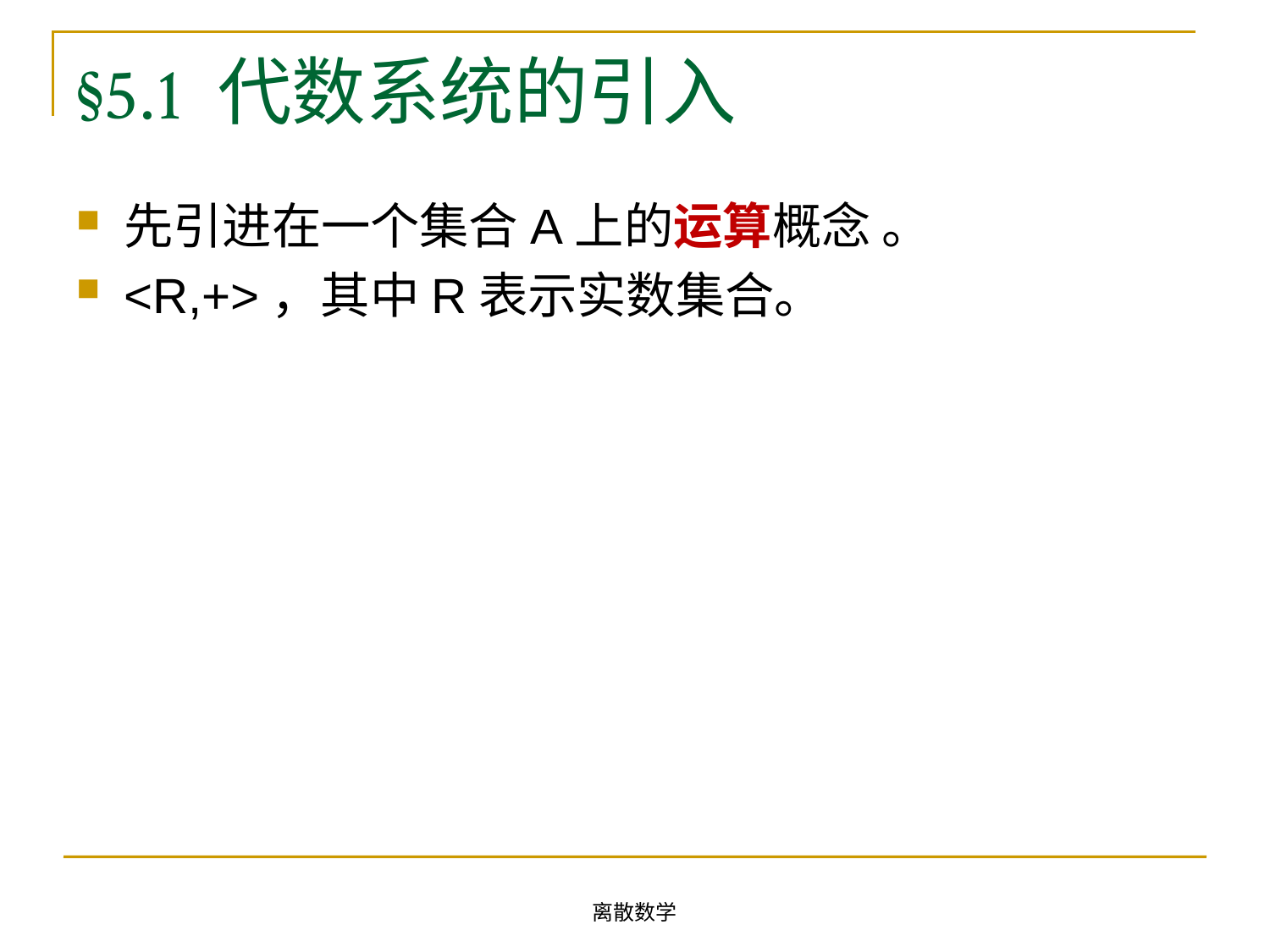

# §5.1 代数系统的引入
先引进在一个集合A上的运算概念 。
<R,+>，其中R表示实数集合。

6
离散数学